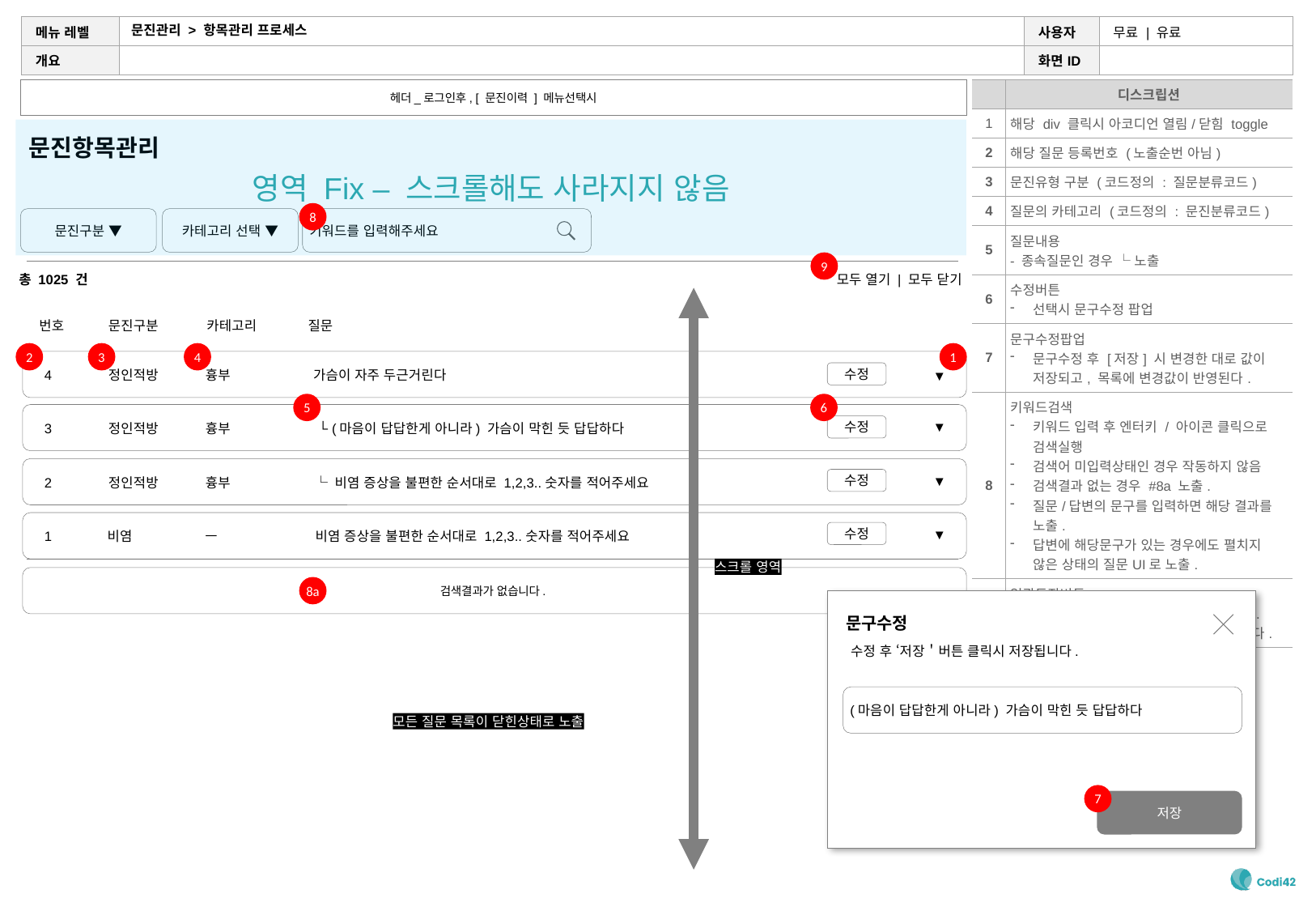

# 문진관리 > 항목관리 프로세스

헤더_로그인후, [ 문진이력 ] 메뉴선택시
|  | 디스크립션 |
| --- | --- |
| 1 | 해당 div 클릭시 아코디언 열림/닫힘 toggle |
| 2 | 해당 질문 등록번호 (노출순번 아님) |
| 3 | 문진유형 구분 (코드정의 : 질문분류코드) |
| 4 | 질문의 카테고리 (코드정의 : 문진분류코드) |
| 5 | 질문내용 - 종속질문인 경우 └ 노출 |
| 6 | 수정버튼 선택시 문구수정 팝업 |
| 7 | 문구수정팝업 문구수정 후 [저장] 시 변경한 대로 값이 저장되고, 목록에 변경값이 반영된다. |
| 8 | 키워드검색 키워드 입력 후 엔터키 / 아이콘 클릭으로 검색실행 검색어 미입력상태인 경우 작동하지 않음 검색결과 없는 경우 #8a 노출. 질문/답변의 문구를 입력하면 해당 결과를 노출. 답변에 해당문구가 있는 경우에도 펼치지 않은 상태의 질문UI로 노출. |
| 9 | 일괄동작버튼 - 모두열기 : 선택시 모든 아코디언을 연다. - 모두닫기 : 선택시 모든 아코디언을 닫는다. |
영역 Fix – 스크롤해도 사라지지 않음
문진항목관리
8
키워드를 입력해주세요

문진구분 ▼
카테고리 선택 ▼
9
총 1025 건
모두 열기 | 모두 닫기
번호
문진구분
카테고리
질문
2
3
4
1

수정
4
정인적방
흉부
가슴이 자주 두근거린다
▼
5
6

수정
▼
3
정인적방
흉부
└ (마음이 답답한게 아니라) 가슴이 막힌 듯 답답하다

수정
▼
2
정인적방
흉부
└ 비염 증상을 불편한 순서대로 1,2,3..숫자를 적어주세요

수정
▼
1
비염
ㅡ
비염 증상을 불편한 순서대로 1,2,3..숫자를 적어주세요
스크롤 영역
검색결과가 없습니다.
8a

문구수정
수정 후 ‘저장＇버튼 클릭시 저장됩니다.
(마음이 답답한게 아니라) 가슴이 막힌 듯 답답하다
저장
모든 질문 목록이 닫힌상태로 노출
7